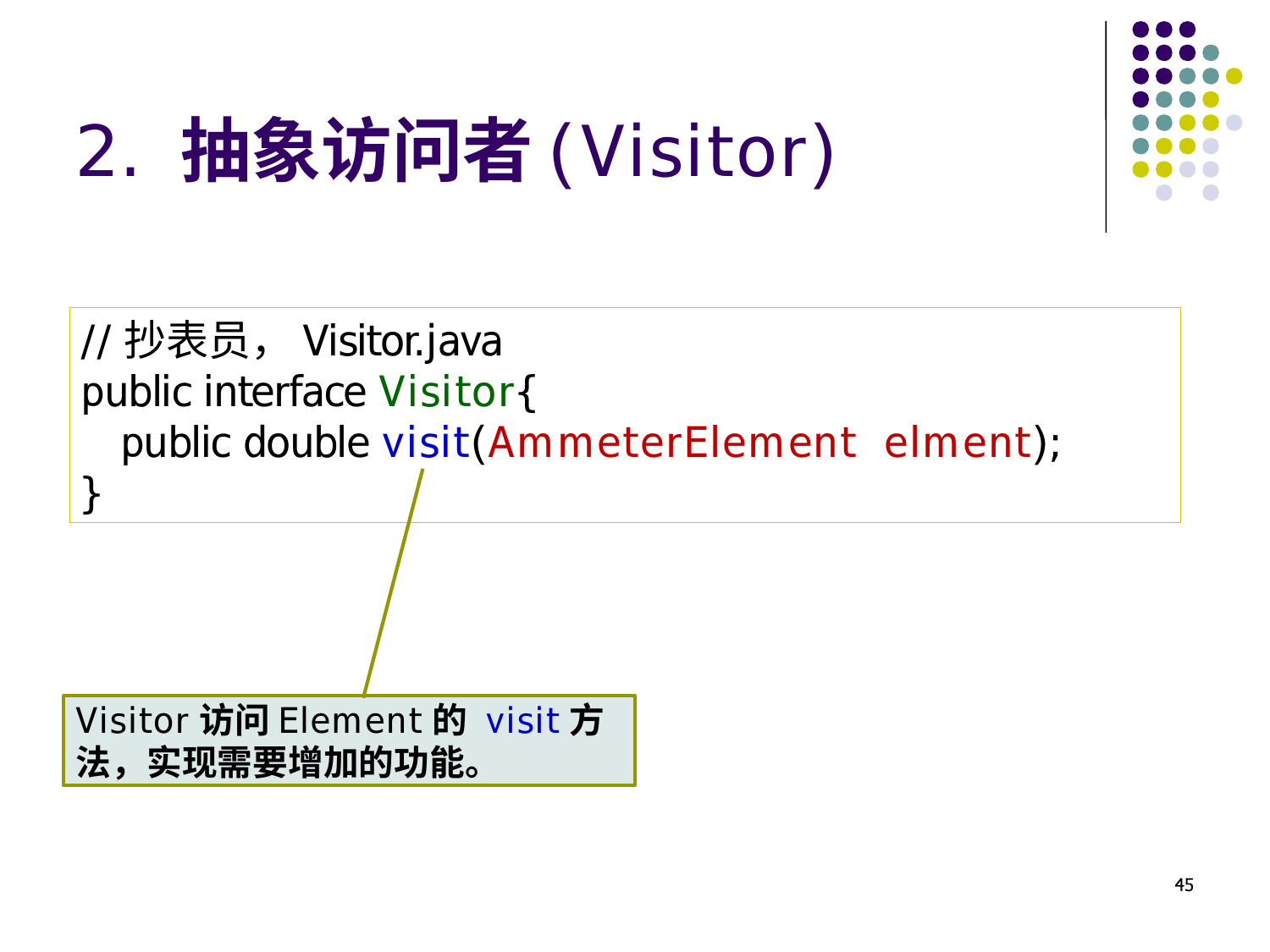

# 2. 抽象访问者(Visitor)
//抄表员，Visitor.java
public interface Visitor{
   public double visit(AmmeterElement  elment);
}
Visitor访问Element的 visit方法，实现需要增加的功能。
45